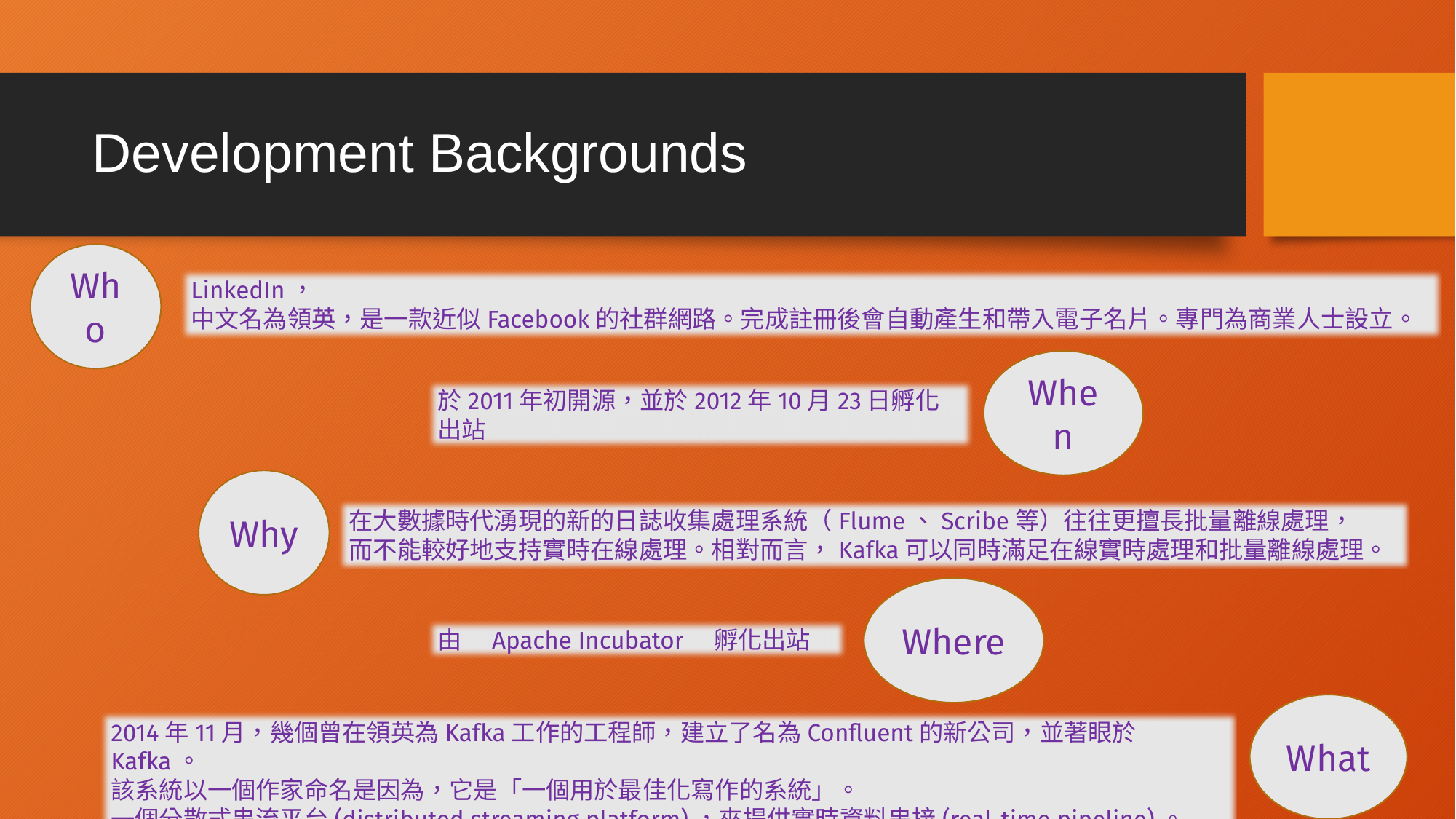

# Development Backgrounds
Who
LinkedIn，
中文名為領英，是一款近似Facebook的社群網路。完成註冊後會自動產生和帶入電子名片。專門為商業人士設立。
When
於2011年初開源，並於2012年10月23日孵化出站
Why
在大數據時代湧現的新的日誌收集處理系統（Flume、Scribe等）往往更擅長批量離線處理，
而不能較好地支持實時在線處理。相對而言，Kafka可以同時滿足在線實時處理和批量離線處理。
Where
由　Apache Incubator　孵化出站
What
2014年11月，幾個曾在領英為Kafka工作的工程師，建立了名為Confluent的新公司，並著眼於Kafka。
該系統以一個作家命名是因為，它是「一個用於最佳化寫作的系統」。
一個分散式串流平台(distributed streaming platform)，來提供實時資料串接(real-time pipeline)。